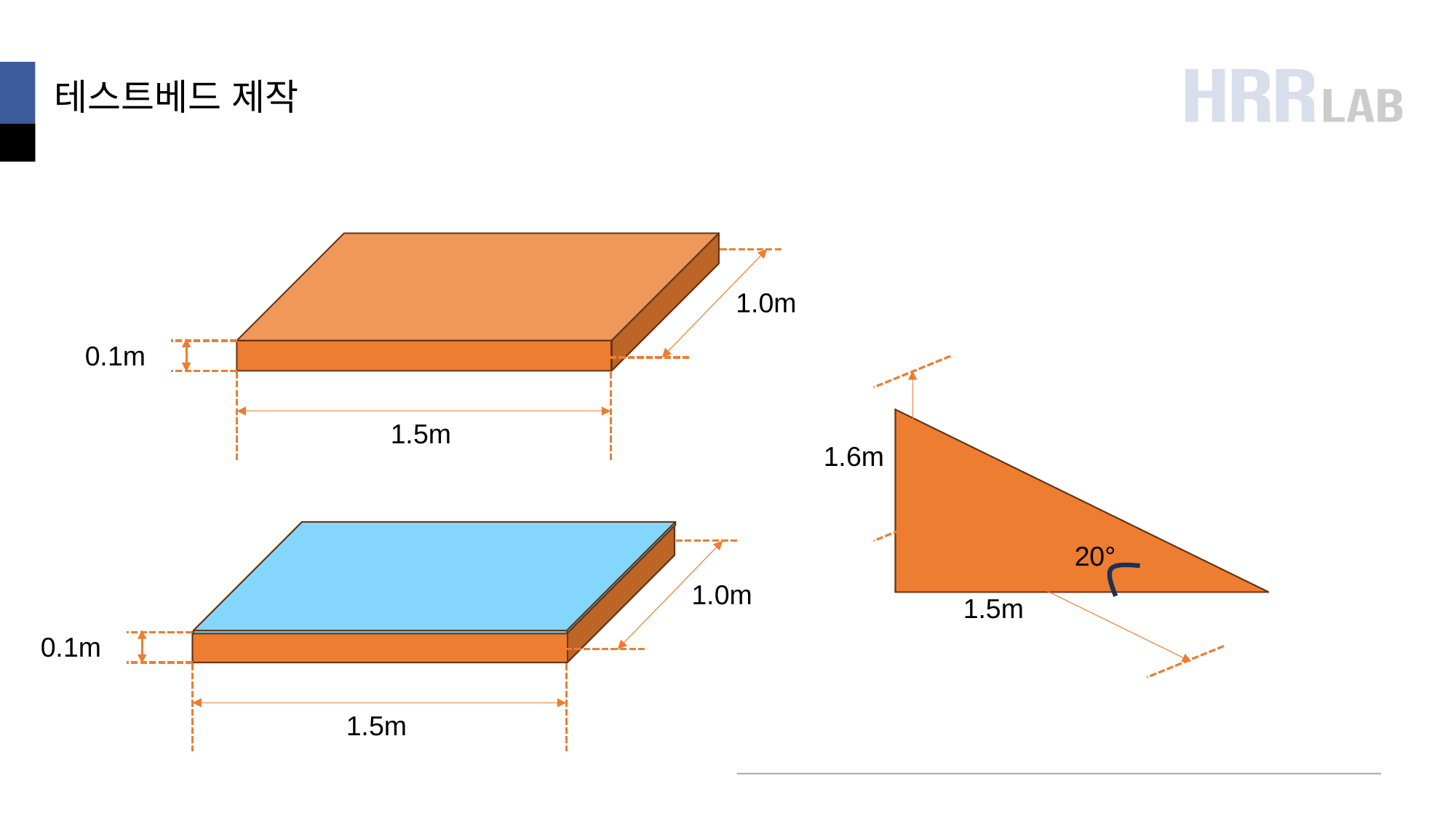

# 테스트베드 제작

1.0m
0.1m

1.5m
1.6m

20°

1.0m
1.5m
0.1m
1.5m